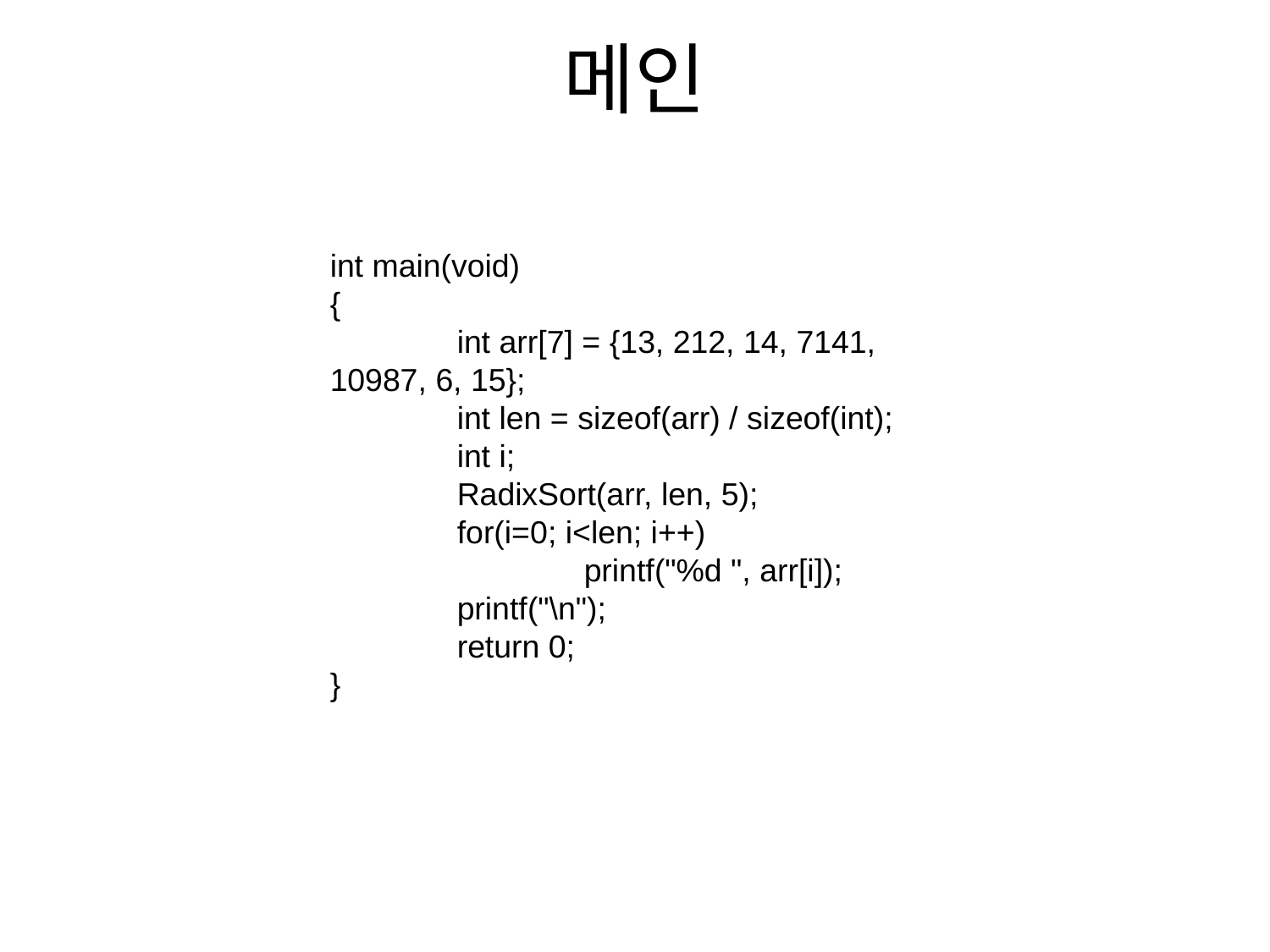

# 메인
int main(void)
{
	int arr[7] = {13, 212, 14, 7141, 10987, 6, 15};
	int len = sizeof(arr) / sizeof(int);
	int i;
	RadixSort(arr, len, 5);
	for(i=0; i<len; i++)
		printf("%d ", arr[i]);
	printf("\n");
	return 0;
}